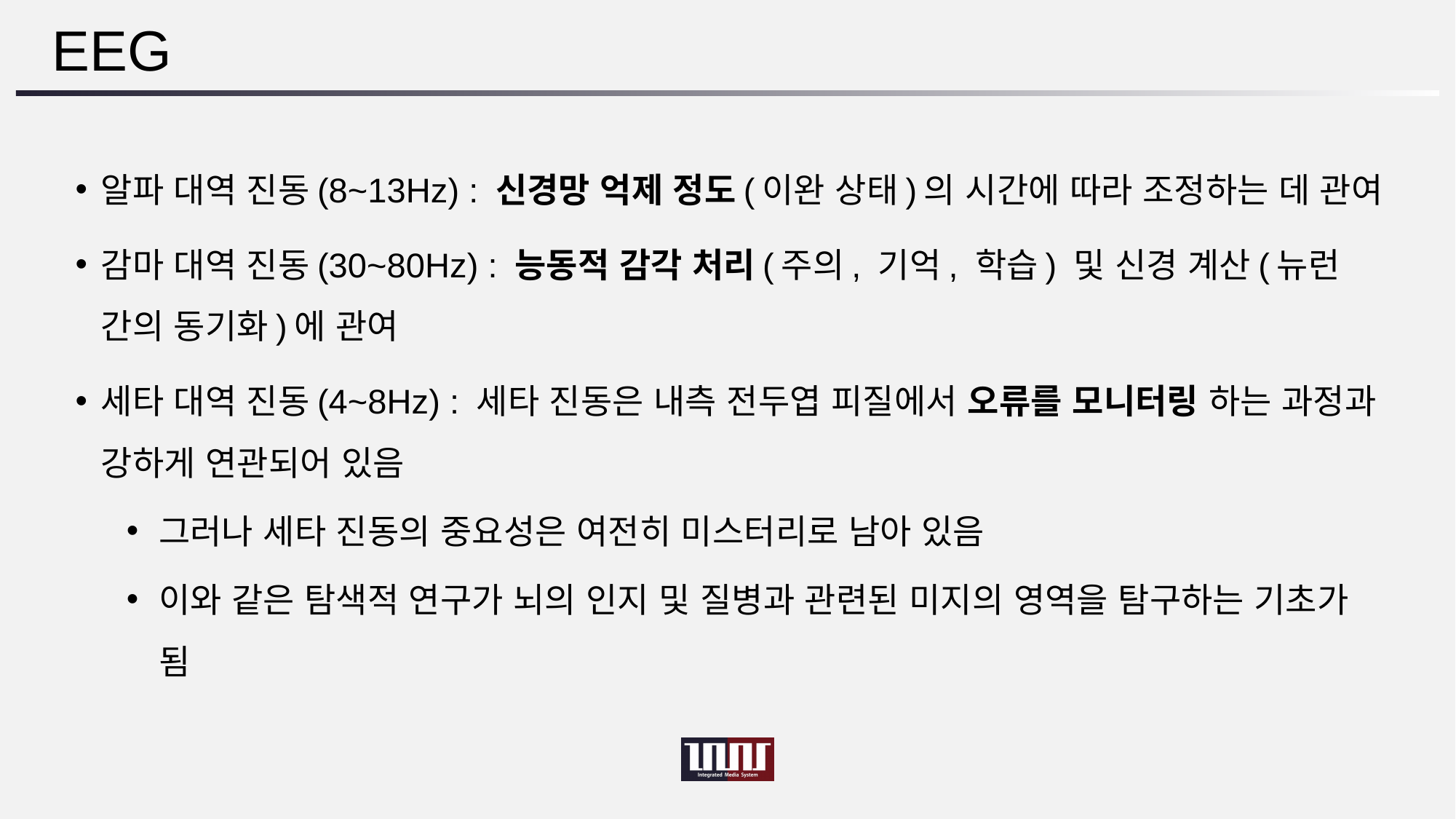

# EEG
알파 대역 진동(8~13Hz) : 신경망 억제 정도(이완 상태)의 시간에 따라 조정하는 데 관여
감마 대역 진동(30~80Hz) : 능동적 감각 처리(주의, 기억, 학습) 및 신경 계산(뉴런 간의 동기화)에 관여
세타 대역 진동(4~8Hz) : 세타 진동은 내측 전두엽 피질에서 오류를 모니터링 하는 과정과 강하게 연관되어 있음
그러나 세타 진동의 중요성은 여전히 미스터리로 남아 있음
이와 같은 탐색적 연구가 뇌의 인지 및 질병과 관련된 미지의 영역을 탐구하는 기초가 됨